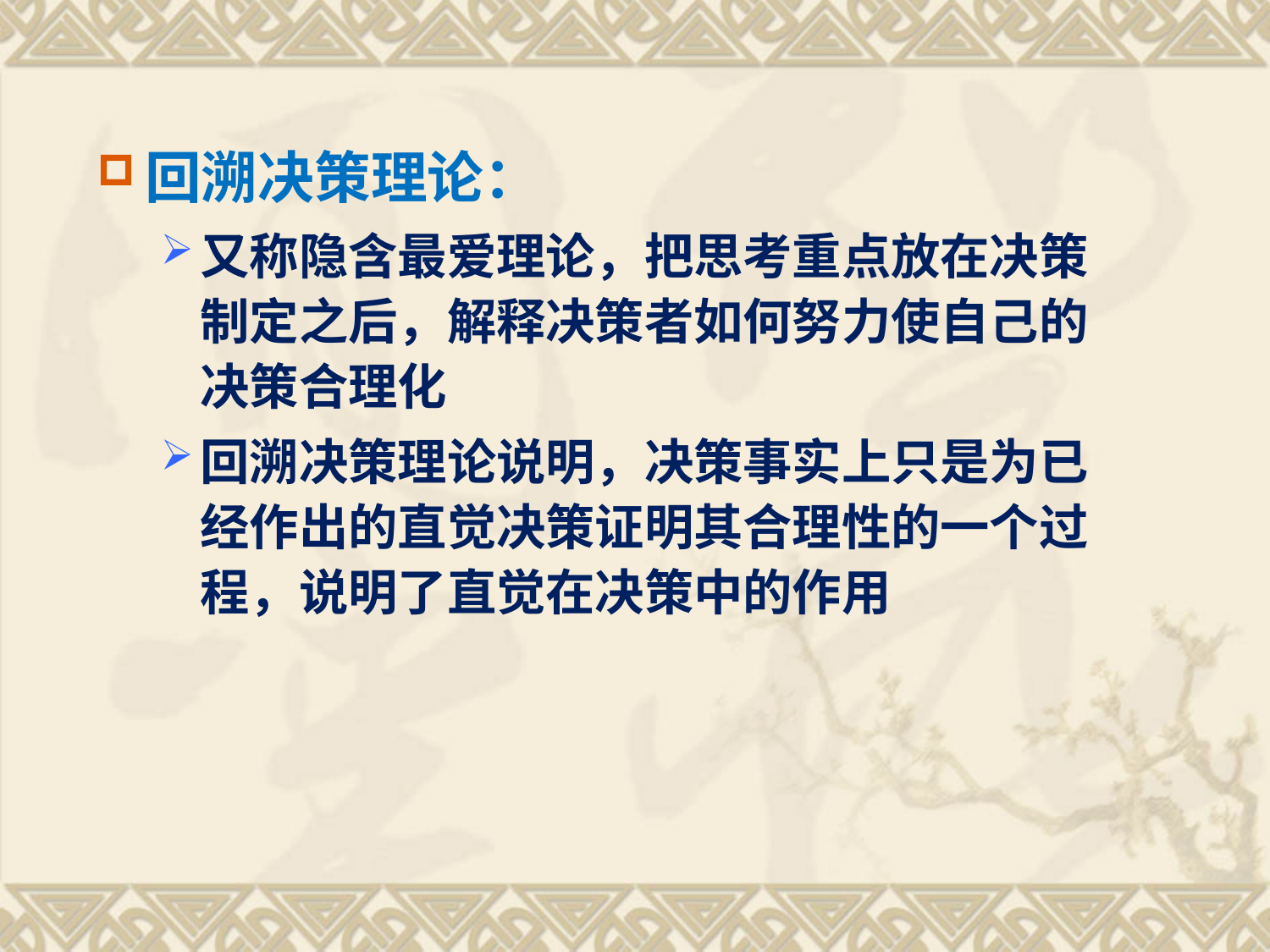

回溯决策理论：
又称隐含最爱理论，把思考重点放在决策制定之后，解释决策者如何努力使自己的决策合理化
回溯决策理论说明，决策事实上只是为已经作出的直觉决策证明其合理性的一个过程，说明了直觉在决策中的作用